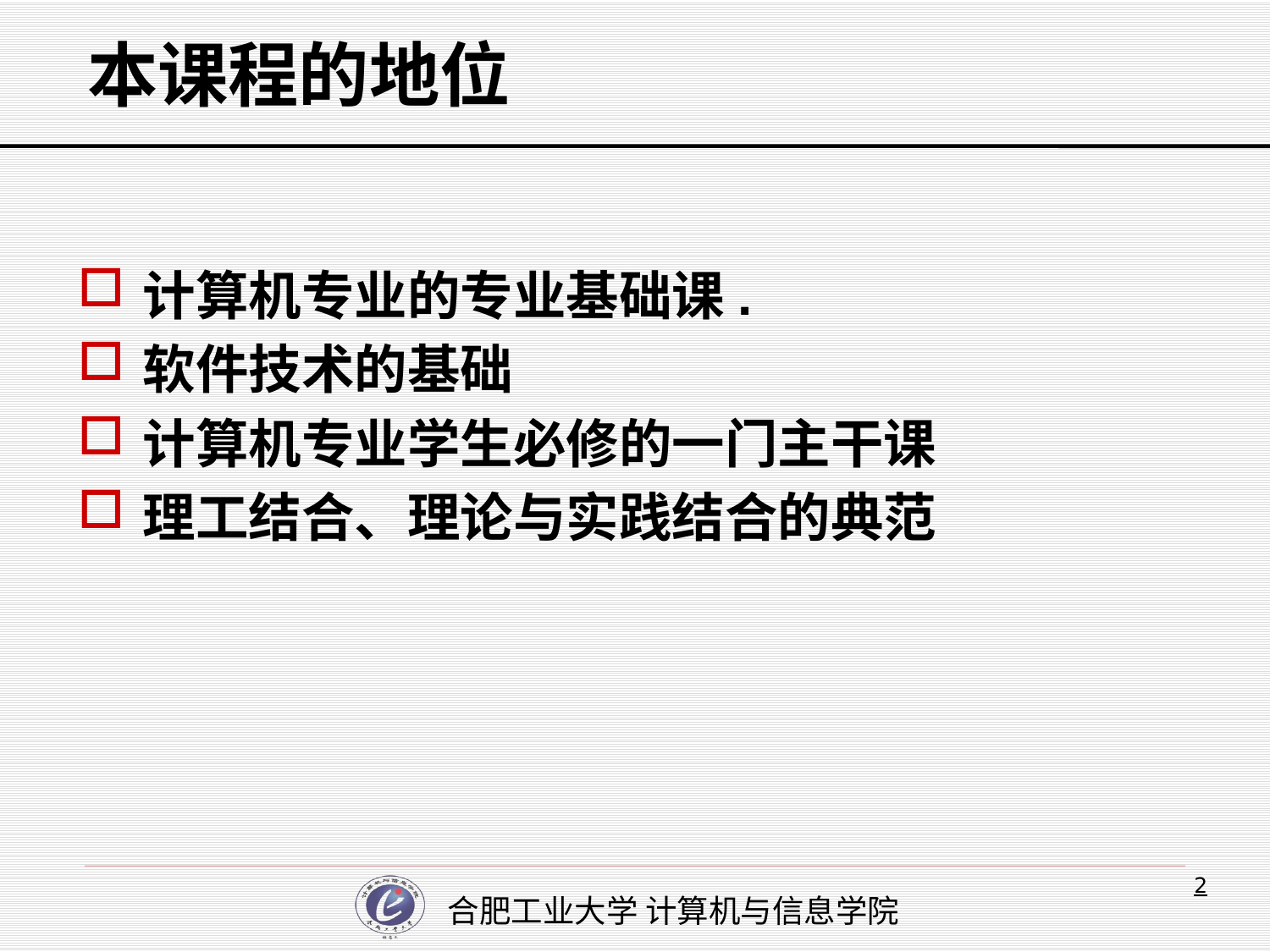

# 本课程的地位

计算机专业的专业基础课.
软件技术的基础
计算机专业学生必修的一门主干课
理工结合、理论与实践结合的典范
2